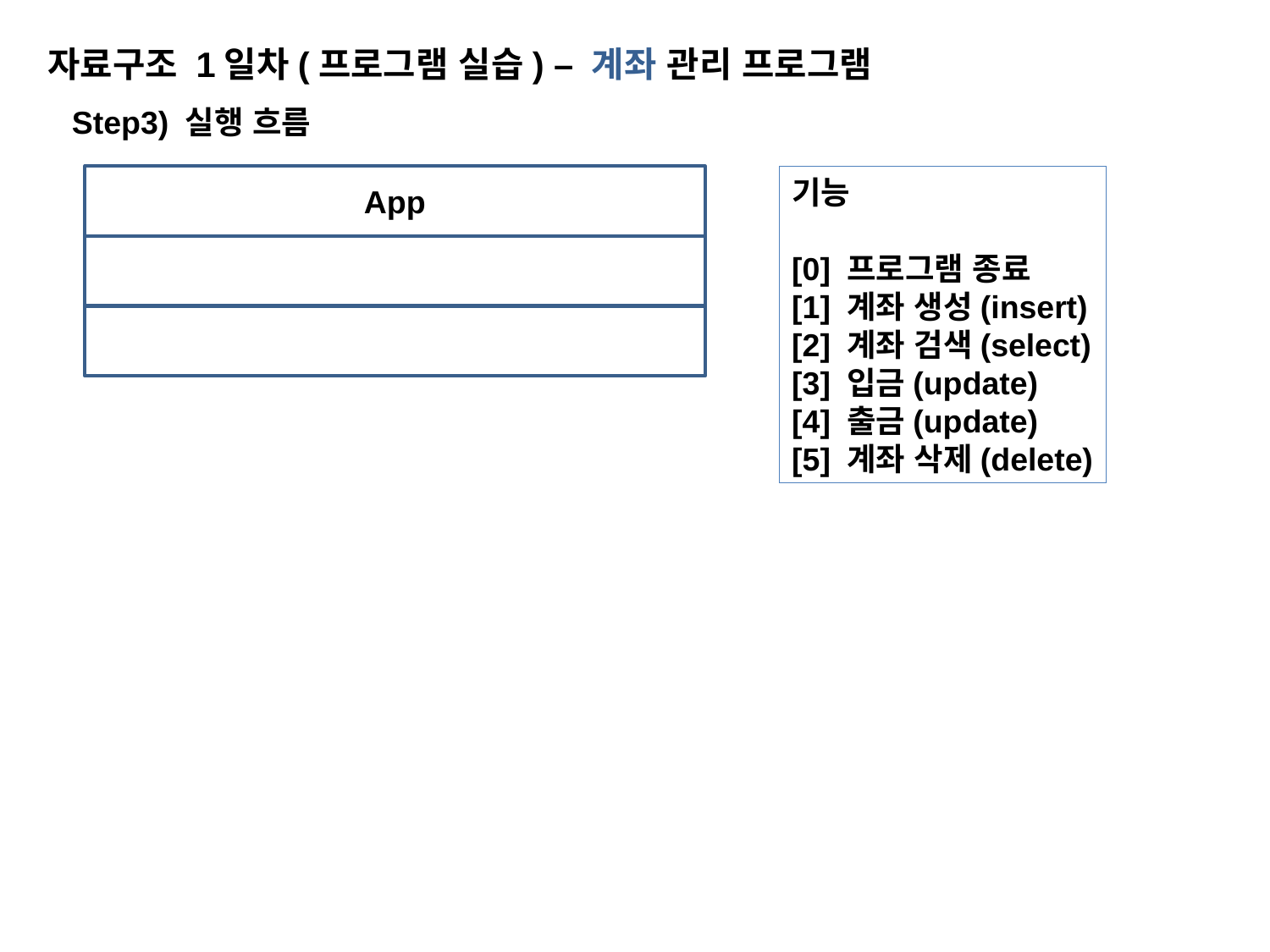

자료구조 1일차(프로그램 실습) – 계좌 관리 프로그램
Step3) 실행 흐름
App
기능

[0] 프로그램 종료
[1] 계좌 생성(insert)
[2] 계좌 검색(select)
[3] 입금(update)
[4] 출금(update)
[5] 계좌 삭제(delete)